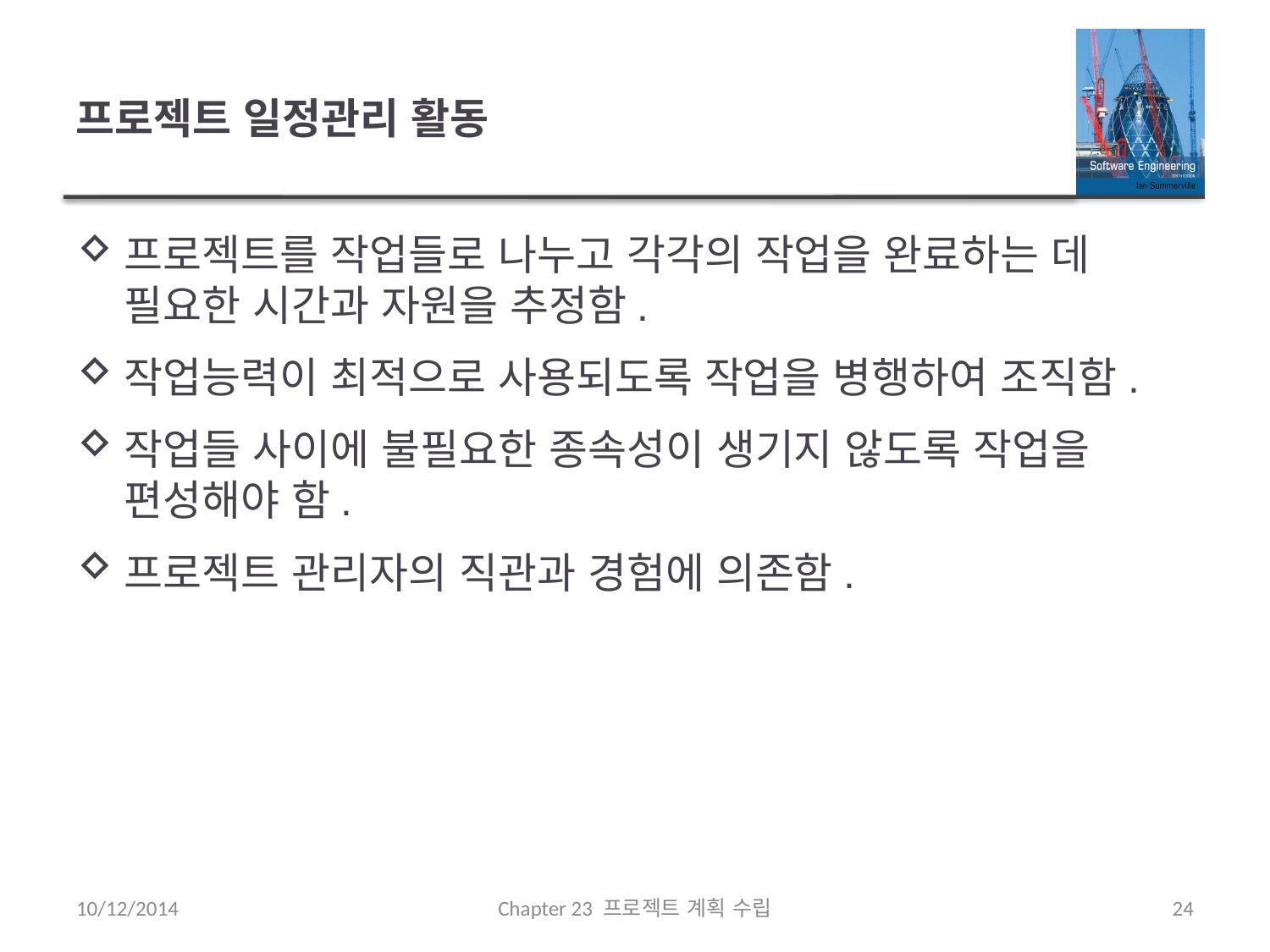

# 프로젝트 일정관리 활동
프로젝트를 작업들로 나누고 각각의 작업을 완료하는 데 필요한 시간과 자원을 추정함.
작업능력이 최적으로 사용되도록 작업을 병행하여 조직함.
작업들 사이에 불필요한 종속성이 생기지 않도록 작업을 편성해야 함.
프로젝트 관리자의 직관과 경험에 의존함.
10/12/2014
Chapter 23 프로젝트 계획 수립
24